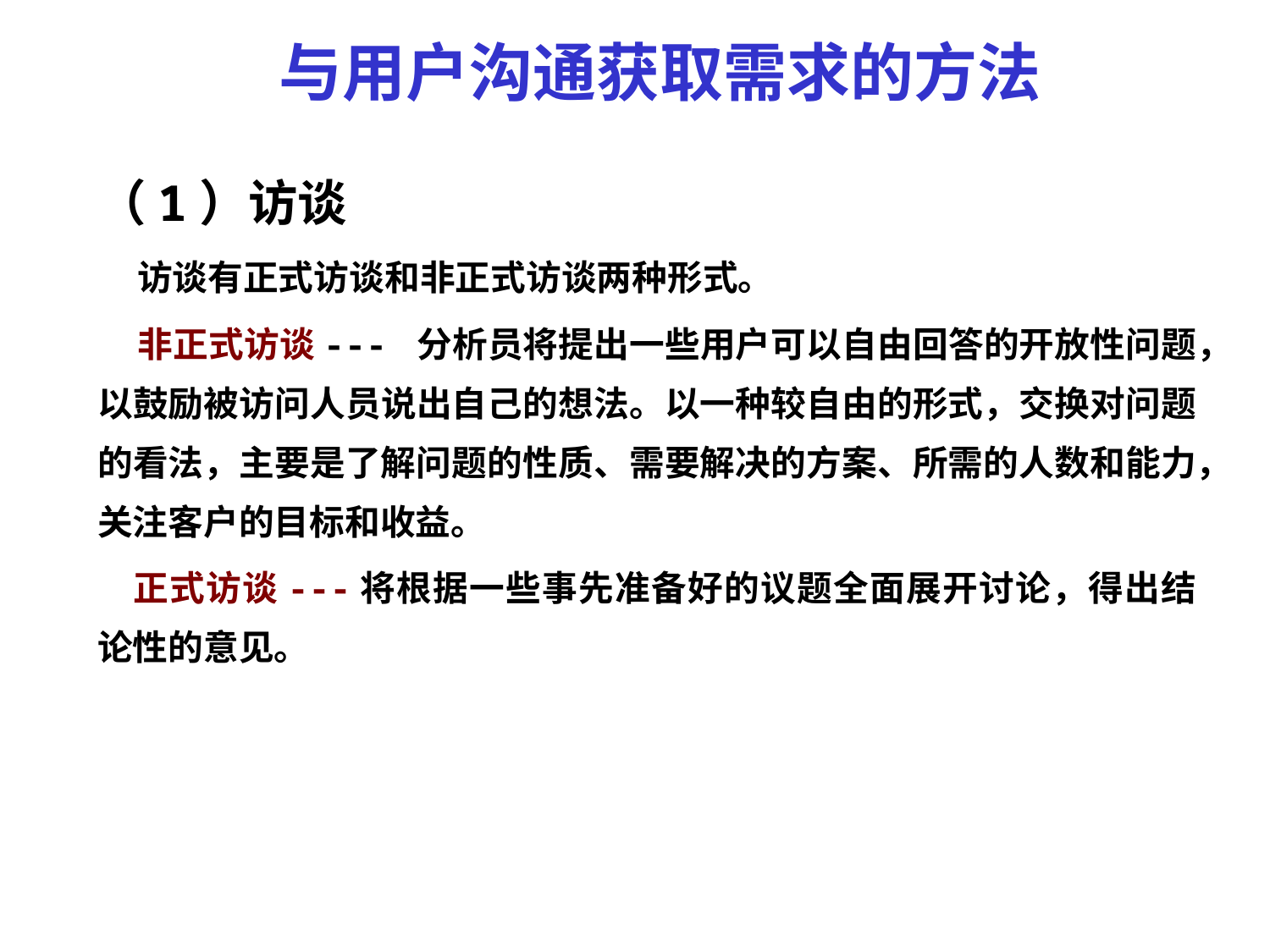

与用户沟通获取需求的方法
（1）访谈
    访谈有正式访谈和非正式访谈两种形式。
    非正式访谈--- 分析员将提出一些用户可以自由回答的开放性问题，以鼓励被访问人员说出自己的想法。以一种较自由的形式，交换对问题的看法，主要是了解问题的性质、需要解决的方案、所需的人数和能力，关注客户的目标和收益。
   正式访谈---将根据一些事先准备好的议题全面展开讨论，得出结论性的意见。